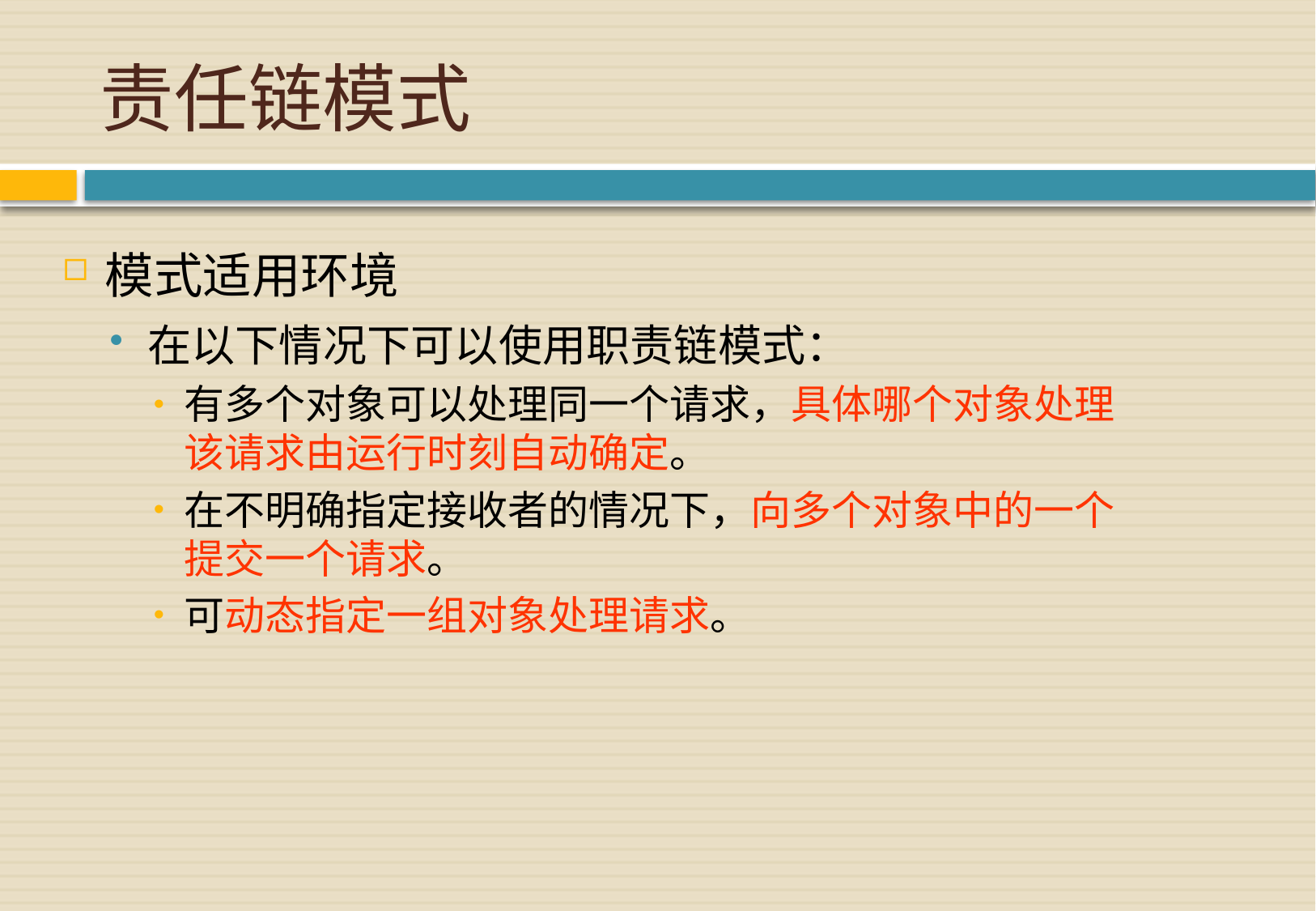

# 责任链模式
模式适用环境
在以下情况下可以使用职责链模式：
有多个对象可以处理同一个请求，具体哪个对象处理该请求由运行时刻自动确定。
在不明确指定接收者的情况下，向多个对象中的一个提交一个请求。
可动态指定一组对象处理请求。